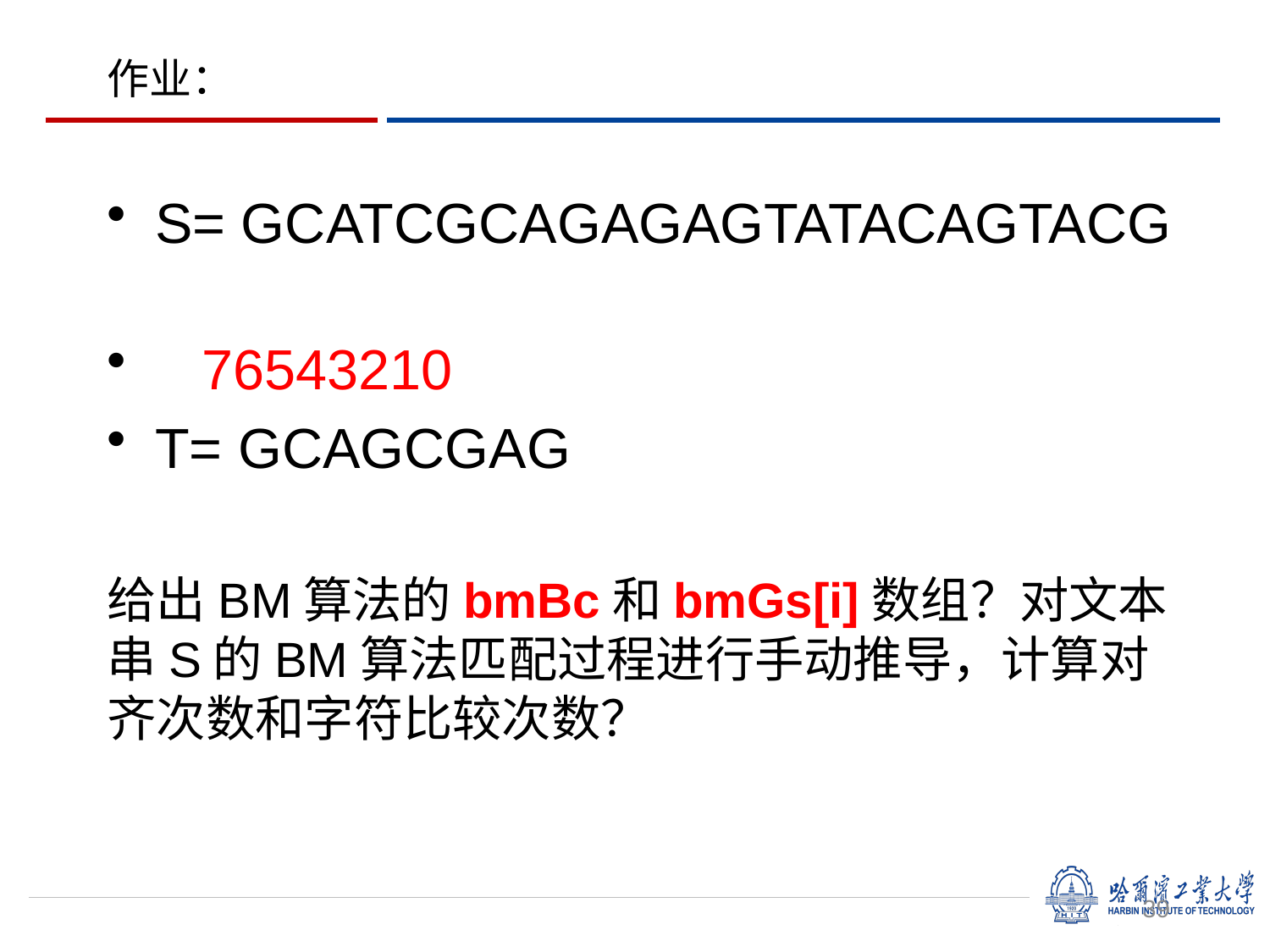

作业：
S= GCATCGCAGAGAGTATACAGTACG
   76543210
T= GCAGCGAG

给出BM算法的bmBc和bmGs[i]数组？对文本串S的BM算法匹配过程进行手动推导，计算对齐次数和字符比较次数？
39